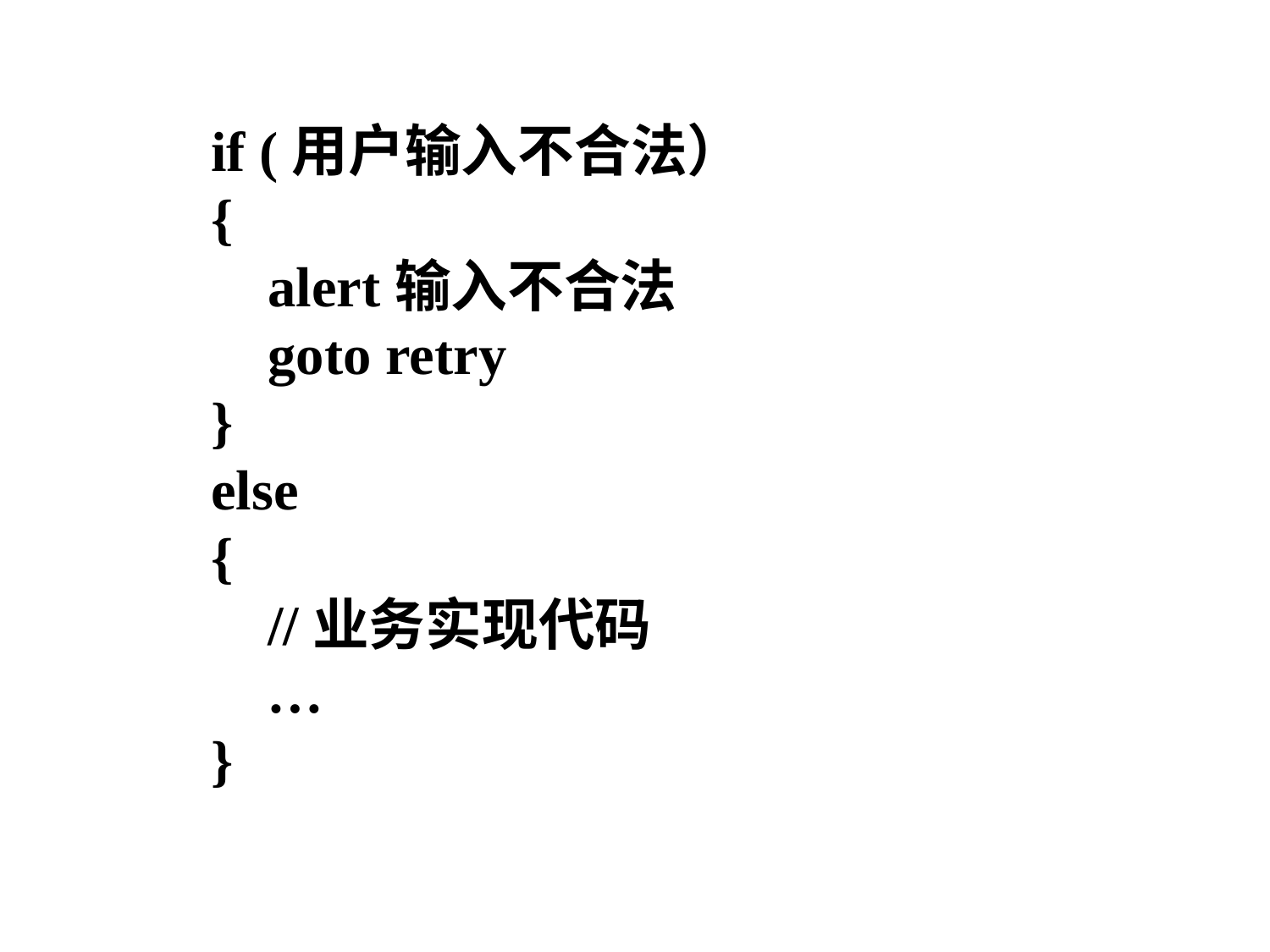

if (用户输入不合法）
{
    alert输入不合法
    goto retry
}
else
{
    //业务实现代码
    …
}